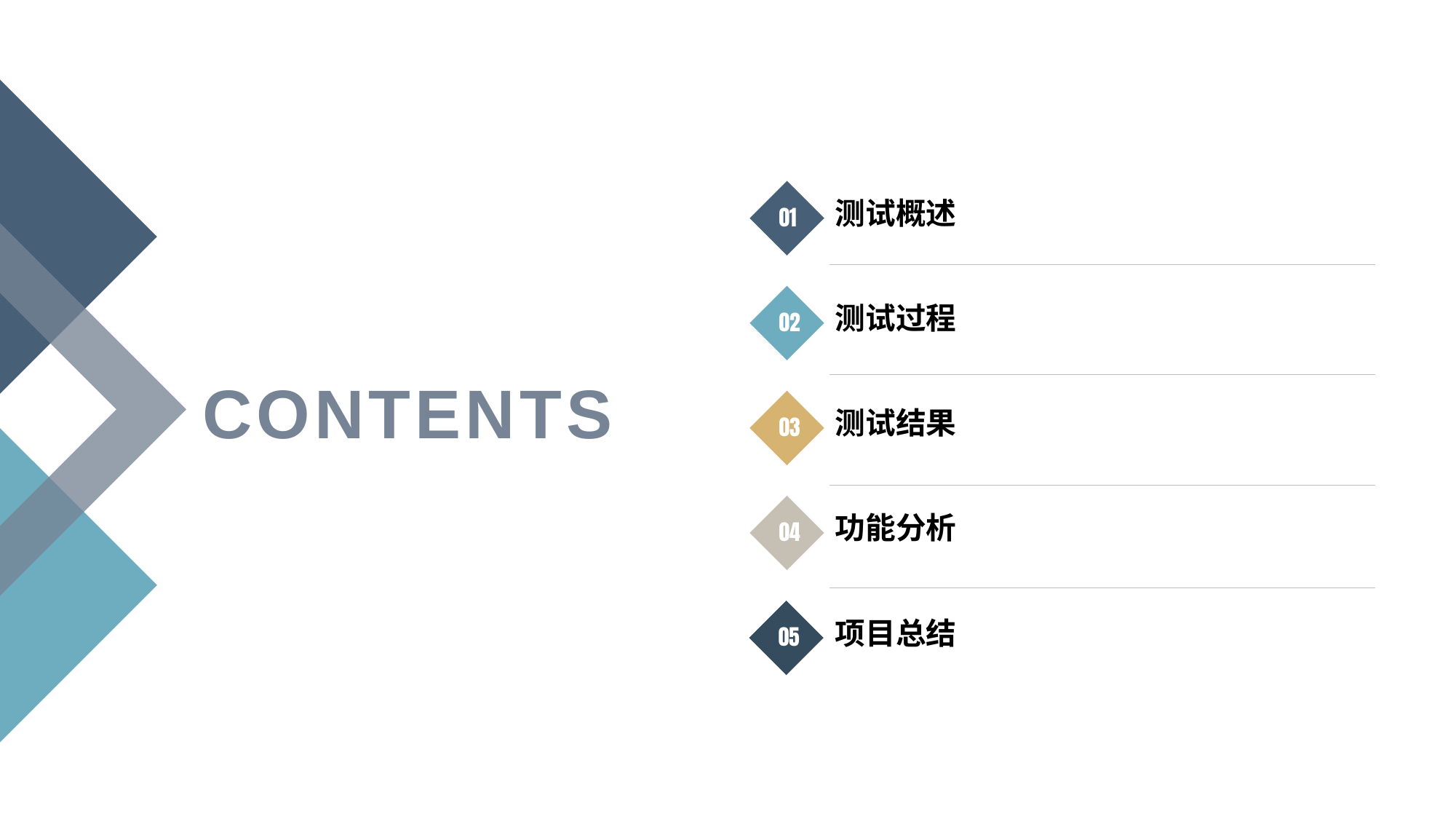

01
测试概述
02
测试过程
CONTENTS
03
测试结果
04
功能分析
05
项目总结